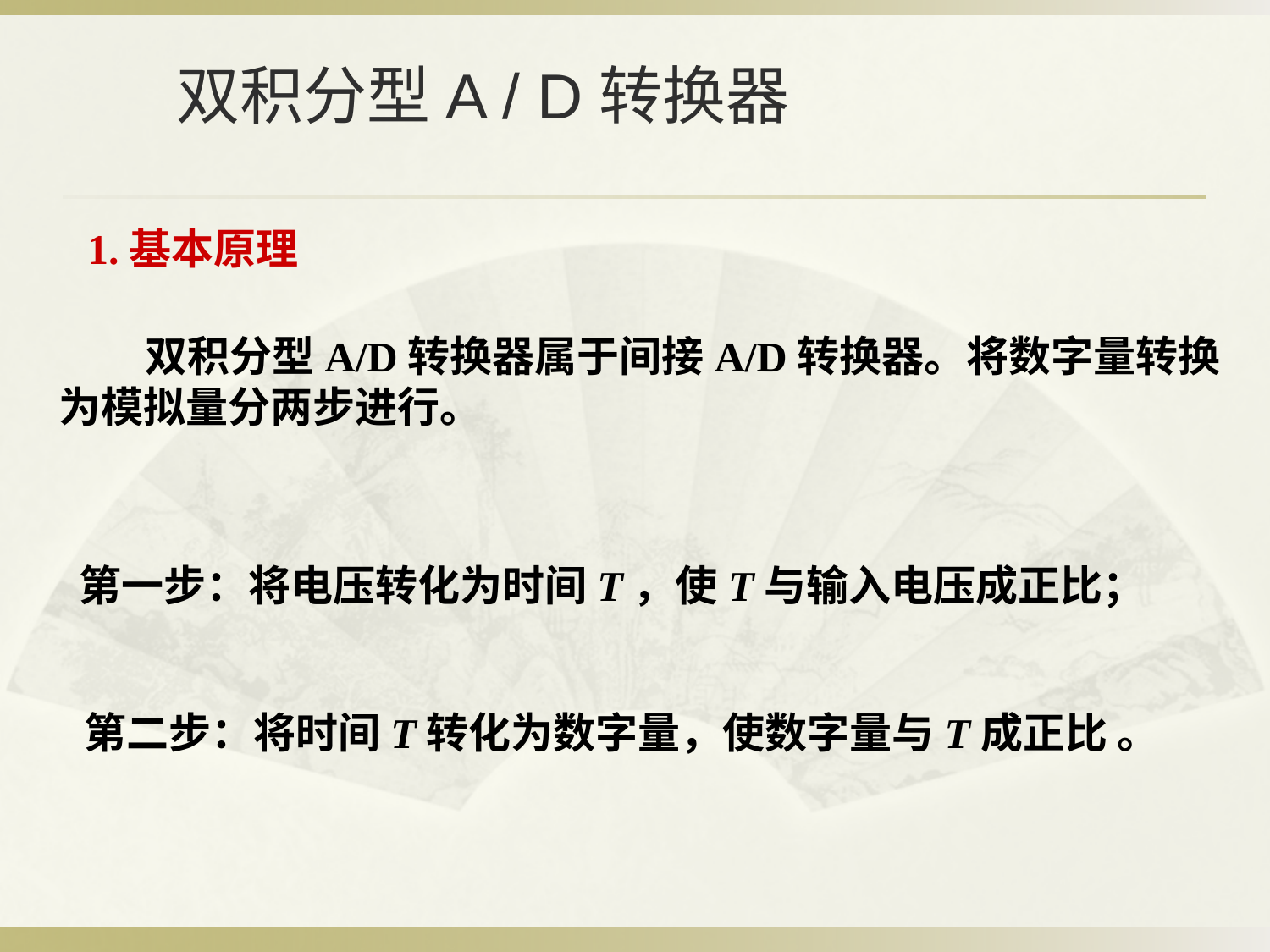

# 双积分型A / D转换器
1.基本原理
        双积分型A/D转换器属于间接A/D转换器。将数字量转换
为模拟量分两步进行。
第一步：将电压转化为时间T，使T与输入电压成正比；
第二步：将时间T转化为数字量，使数字量与T成正比 。